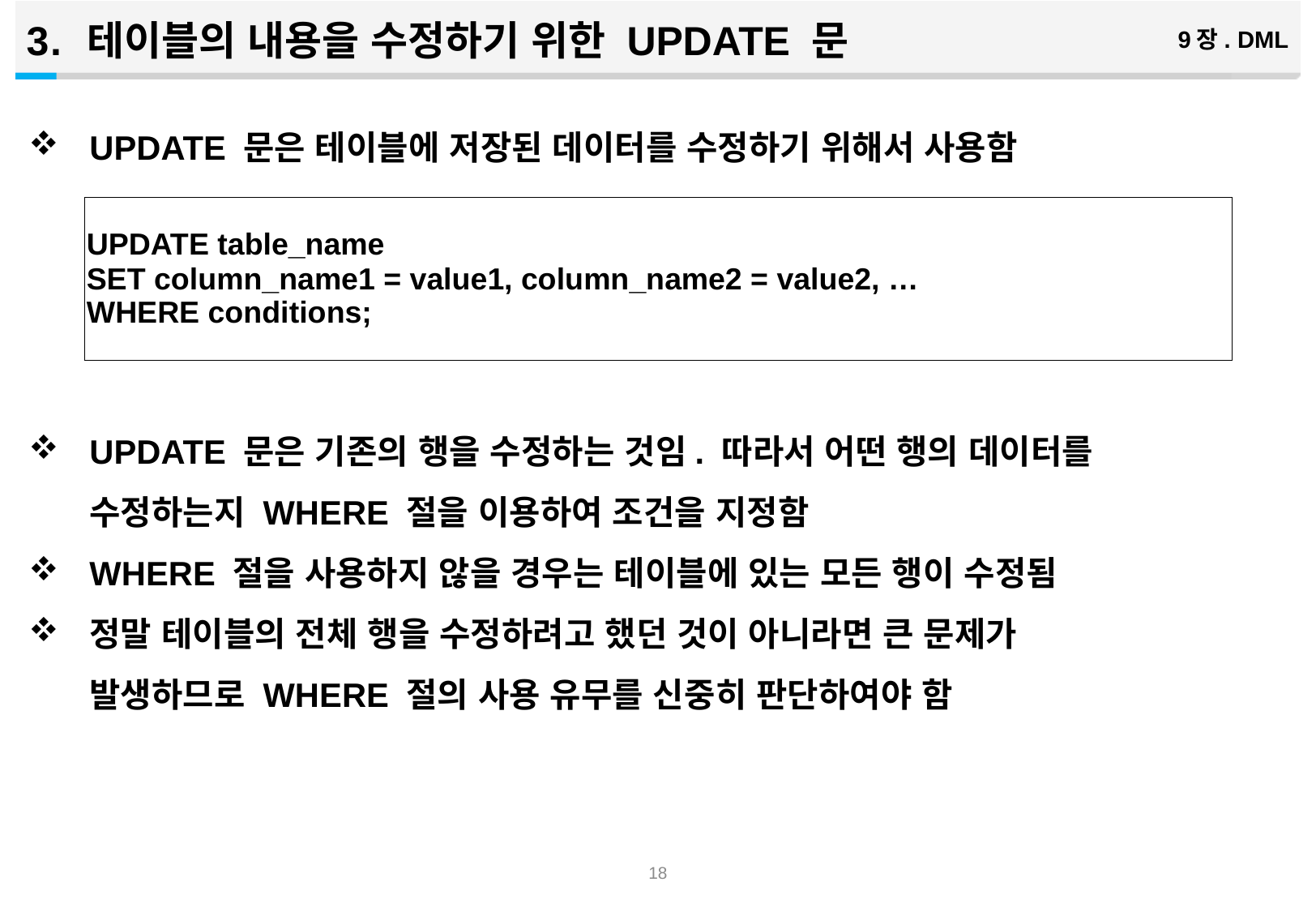

테이블의 내용을 수정하기 위한 UPDATE 문
9장. DML
UPDATE 문은 테이블에 저장된 데이터를 수정하기 위해서 사용함

UPDATE 문은 기존의 행을 수정하는 것임. 따라서 어떤 행의 데이터를           수정하는지 WHERE 절을 이용하여 조건을 지정함
WHERE 절을 사용하지 않을 경우는 테이블에 있는 모든 행이 수정됨
정말 테이블의 전체 행을 수정하려고 했던 것이 아니라면 큰 문제가                     발생하므로 WHERE 절의 사용 유무를 신중히 판단하여야 함
| UPDATE table\_name SET column\_name1 = value1, column\_name2 = value2, … WHERE conditions; |
| --- |
18